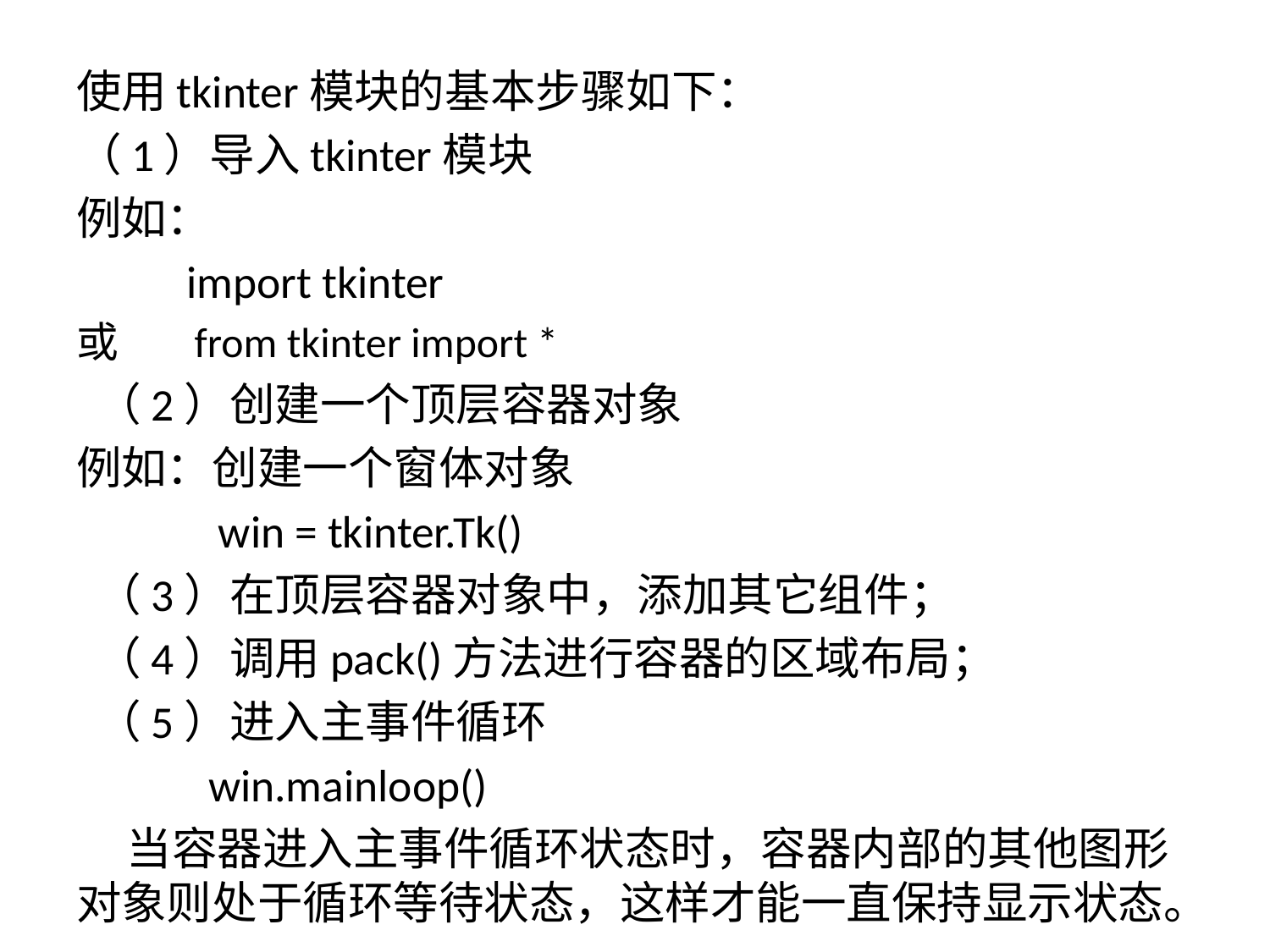

使用tkinter模块的基本步骤如下：
（1）导入tkinter模块
例如：
import tkinter
或       from tkinter import *
 （2）创建一个顶层容器对象
例如：创建一个窗体对象
              win = tkinter.Tk()
 （3）在顶层容器对象中，添加其它组件；
 （4）调用pack()方法进行容器的区域布局；
 （5）进入主事件循环
             win.mainloop()
    当容器进入主事件循环状态时，容器内部的其他图形对象则处于循环等待状态，这样才能一直保持显示状态。